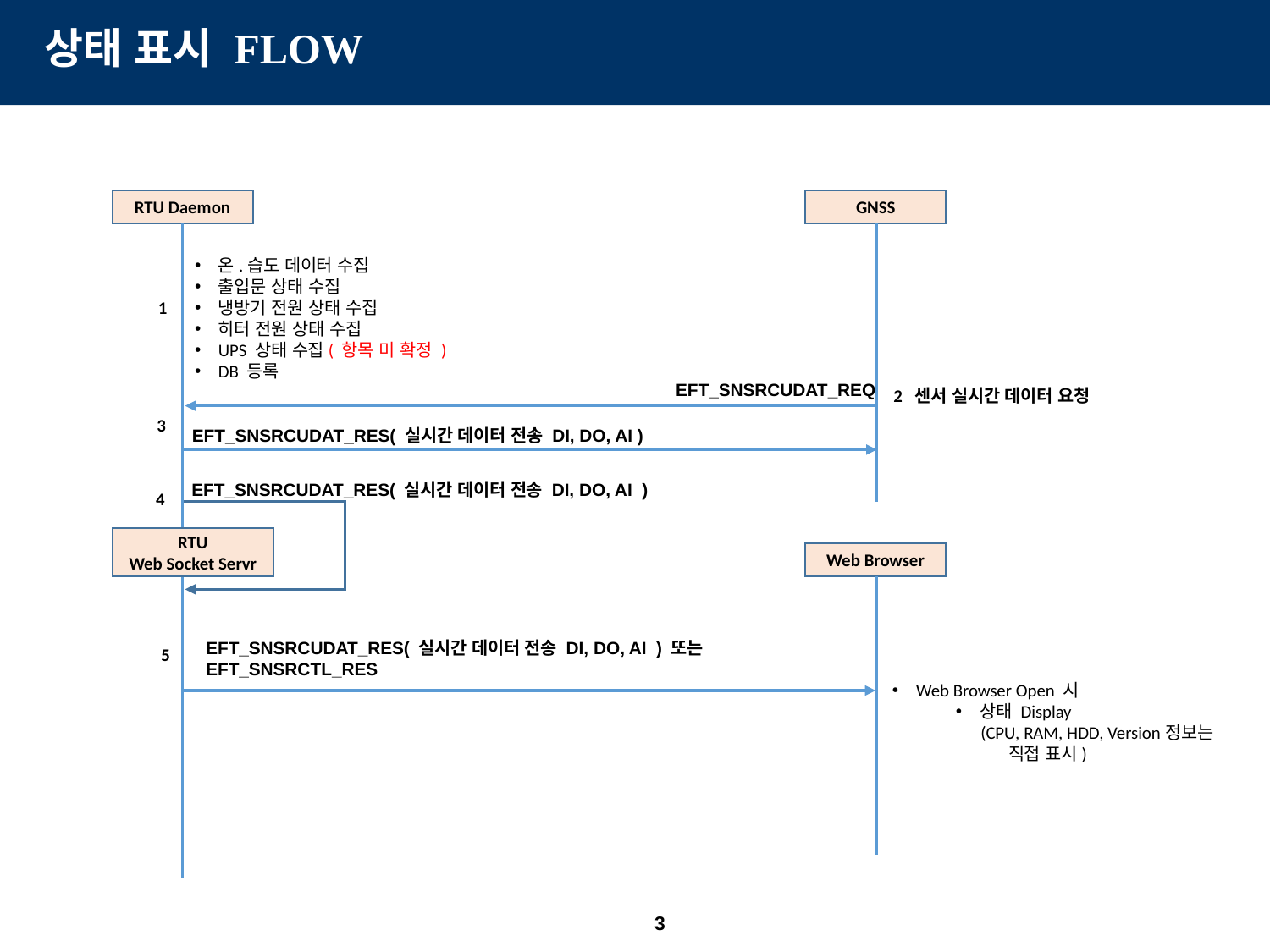

상태 표시 FLOW
RTU Daemon
GNSS
온.습도 데이터 수집
출입문 상태 수집
냉방기 전원 상태 수집
히터 전원 상태 수집
UPS 상태 수집( 항목 미 확정 )
DB 등록
1
EFT_SNSRCUDAT_REQ
2  센서 실시간 데이터 요청
3
EFT_SNSRCUDAT_RES( 실시간 데이터 전송 DI, DO, AI )
EFT_SNSRCUDAT_RES( 실시간 데이터 전송 DI, DO, AI  )
4

RTU
Web Socket Servr
Web Browser
EFT_SNSRCUDAT_RES( 실시간 데이터 전송 DI, DO, AI  ) 또는
EFT_SNSRCTL_RES
5
Web Browser Open 시
상태 Display
                      (CPU, RAM, HDD, Version정보는
                       직접 표시)